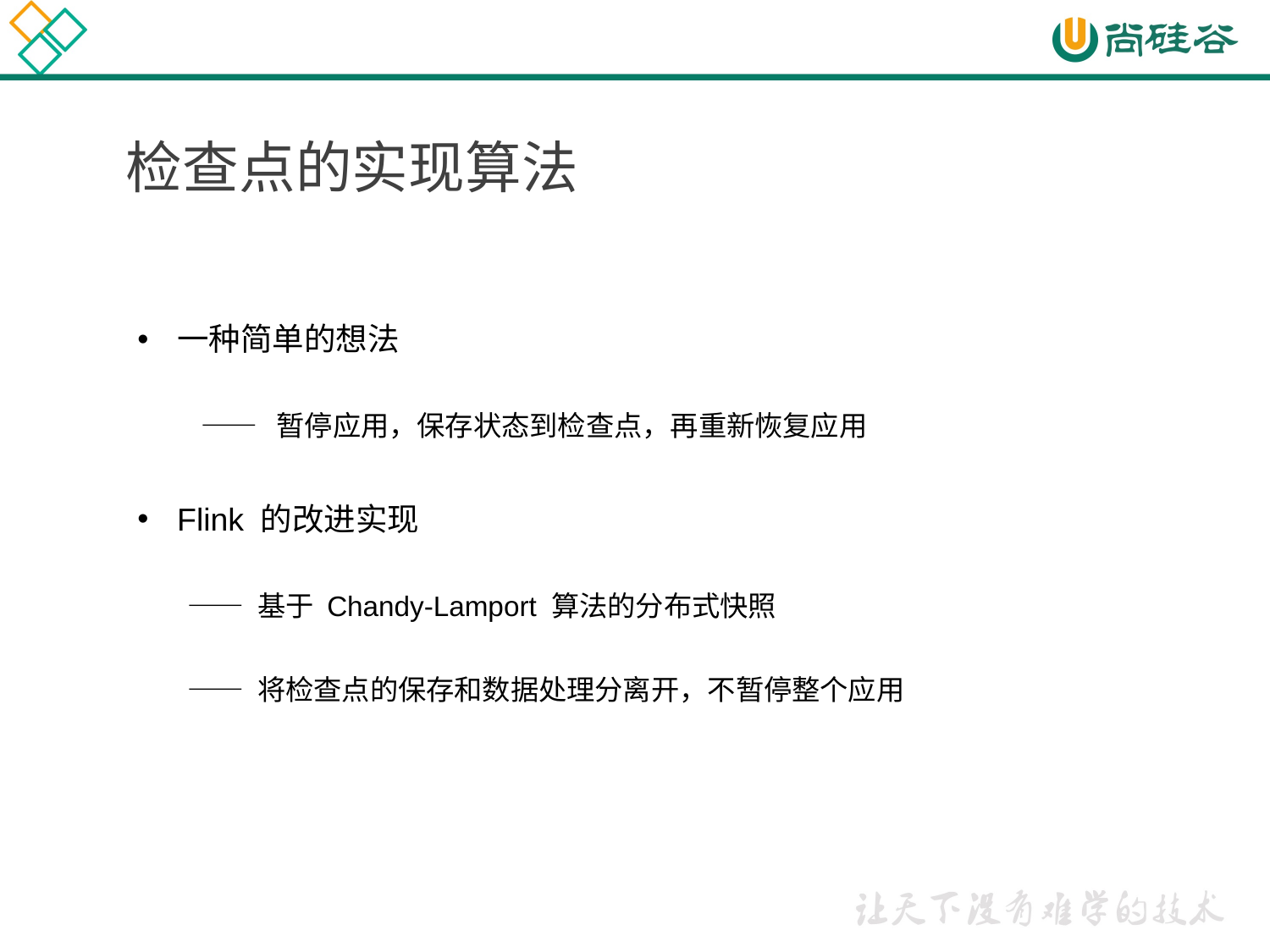

检查点的实现算法
一种简单的想法
——  暂停应用，保存状态到检查点，再重新恢复应用
Flink 的改进实现
        —— 基于 Chandy-Lamport 算法的分布式快照
        —— 将检查点的保存和数据处理分离开，不暂停整个应用